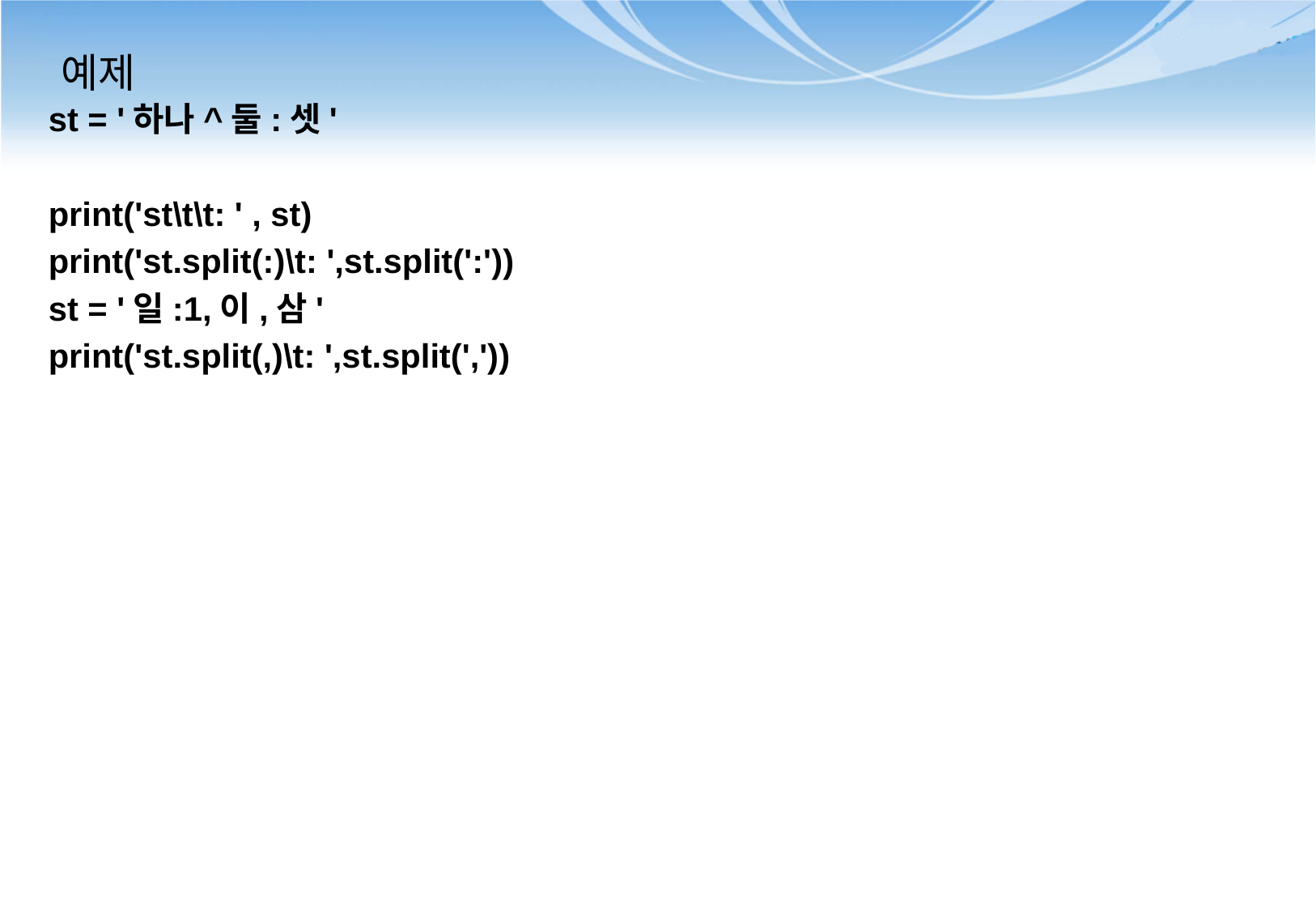

# 예제
st = '하나^둘:셋'

print('st\t\t: ' , st)
print('st.split(:)\t: ',st.split(':'))
st = '일:1,이,삼'
print('st.split(,)\t: ',st.split(','))